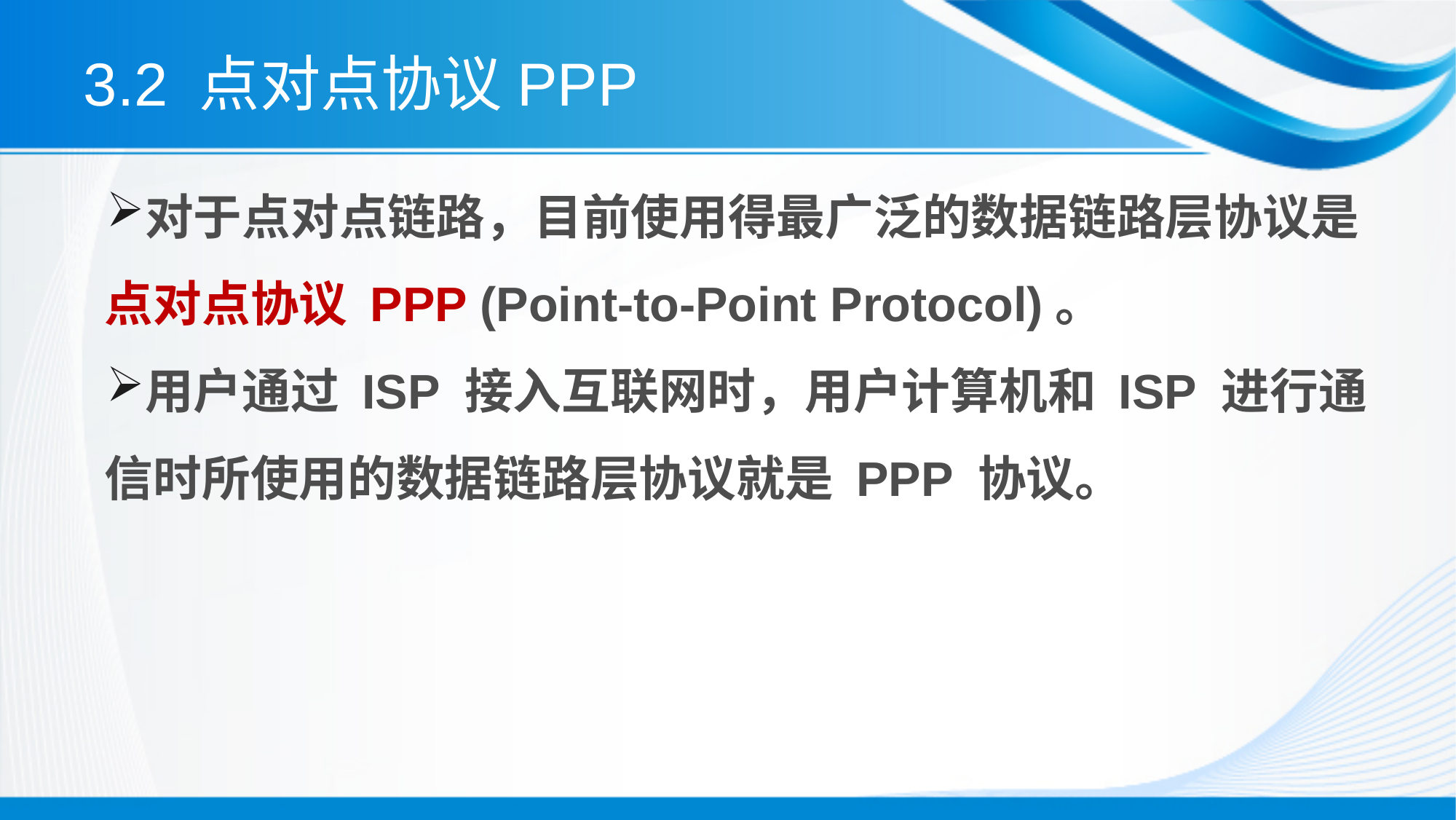

# 3.2 点对点协议PPP
对于点对点链路，目前使用得最广泛的数据链路层协议是点对点协议 PPP (Point-to-Point Protocol)。
用户通过 ISP 接入互联网时，用户计算机和 ISP 进行通信时所使用的数据链路层协议就是 PPP 协议。